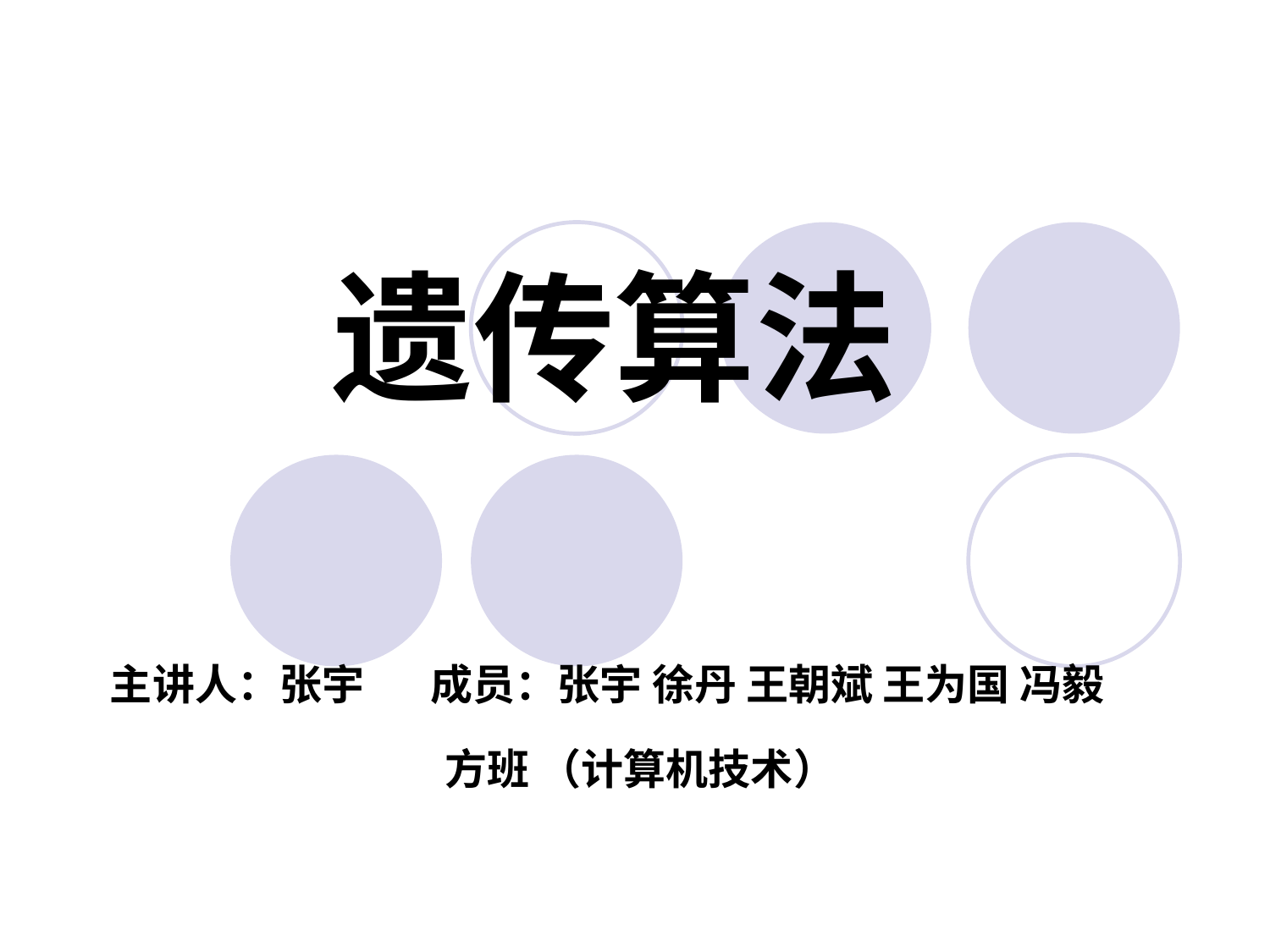

# 遗传算法
主讲人：张宇       成员：张宇 徐丹 王朝斌 王为国 冯毅
方班 （计算机技术）